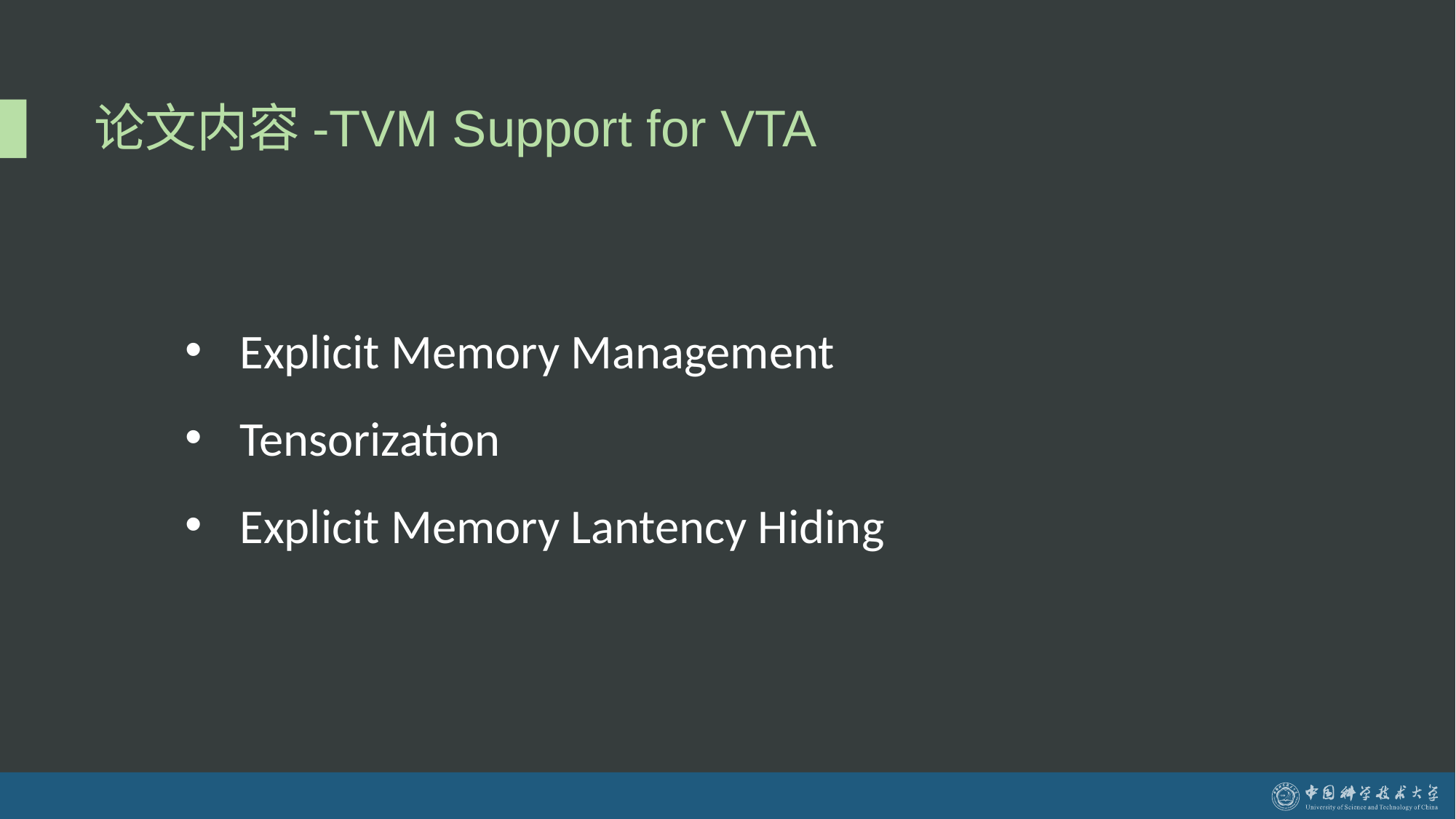

# 论文内容-TVM Support for VTA
Explicit Memory Management
Tensorization
Explicit Memory Lantency Hiding